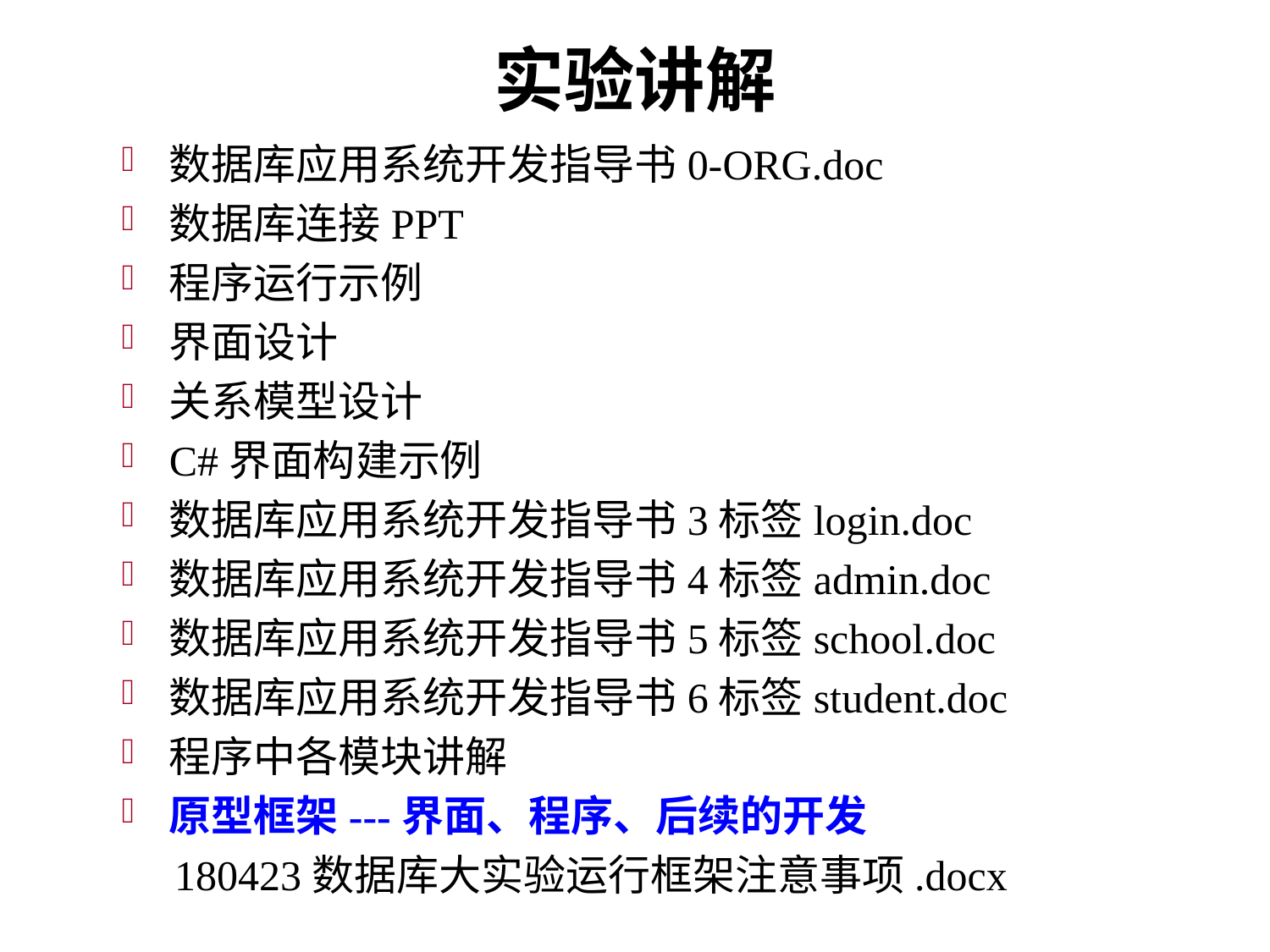

# 实验讲解
数据库应用系统开发指导书0-ORG.doc
数据库连接PPT
程序运行示例
界面设计
关系模型设计
C#界面构建示例
数据库应用系统开发指导书3标签login.doc
数据库应用系统开发指导书4标签admin.doc
数据库应用系统开发指导书5标签school.doc
数据库应用系统开发指导书6标签student.doc
程序中各模块讲解
原型框架---界面、程序、后续的开发
     180423数据库大实验运行框架注意事项.docx